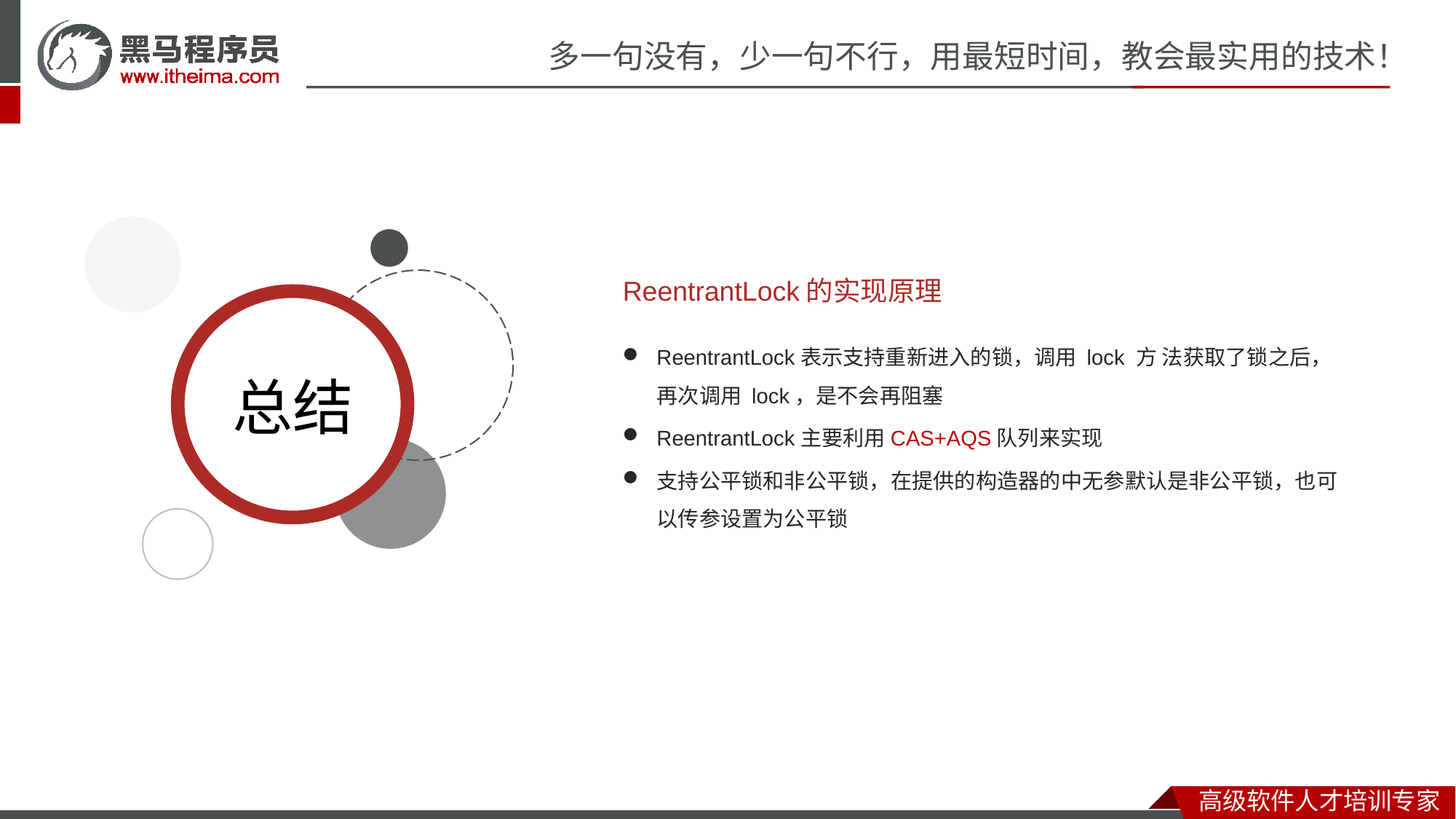

ReentrantLock的实现原理

ReentrantLock表示支持重新进入的锁，调用 lock 方 法获取了锁之后，再次调用 lock，是不会再阻塞
ReentrantLock主要利用CAS+AQS队列来实现
支持公平锁和非公平锁，在提供的构造器的中无参默认是非公平锁，也可以传参设置为公平锁